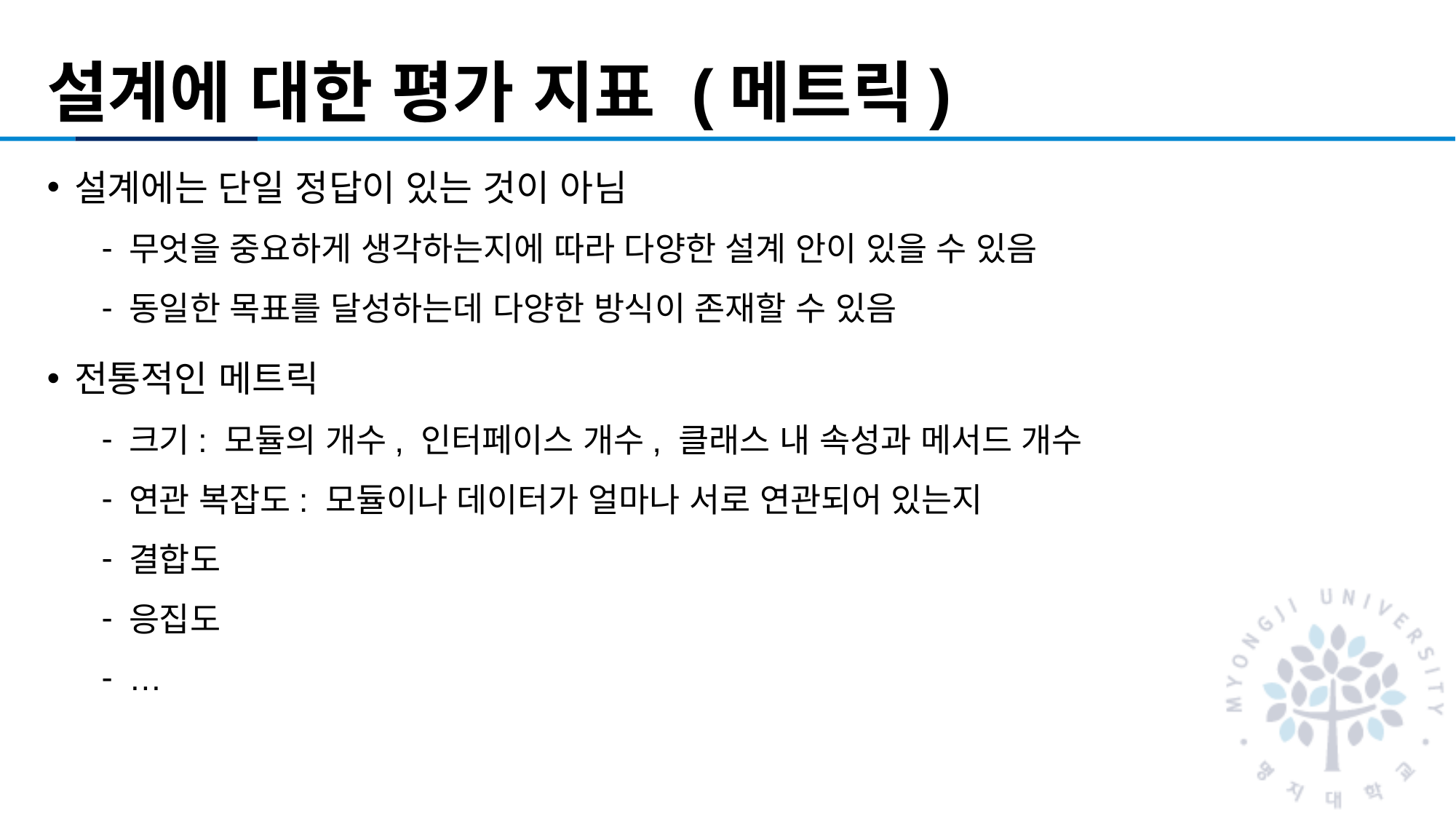

# 설계에 대한 평가 지표 (메트릭)
설계에는 단일 정답이 있는 것이 아님
무엇을 중요하게 생각하는지에 따라 다양한 설계 안이 있을 수 있음
동일한 목표를 달성하는데 다양한 방식이 존재할 수 있음
전통적인 메트릭
크기: 모듈의 개수, 인터페이스 개수, 클래스 내 속성과 메서드 개수
연관 복잡도: 모듈이나 데이터가 얼마나 서로 연관되어 있는지
결합도
응집도
…